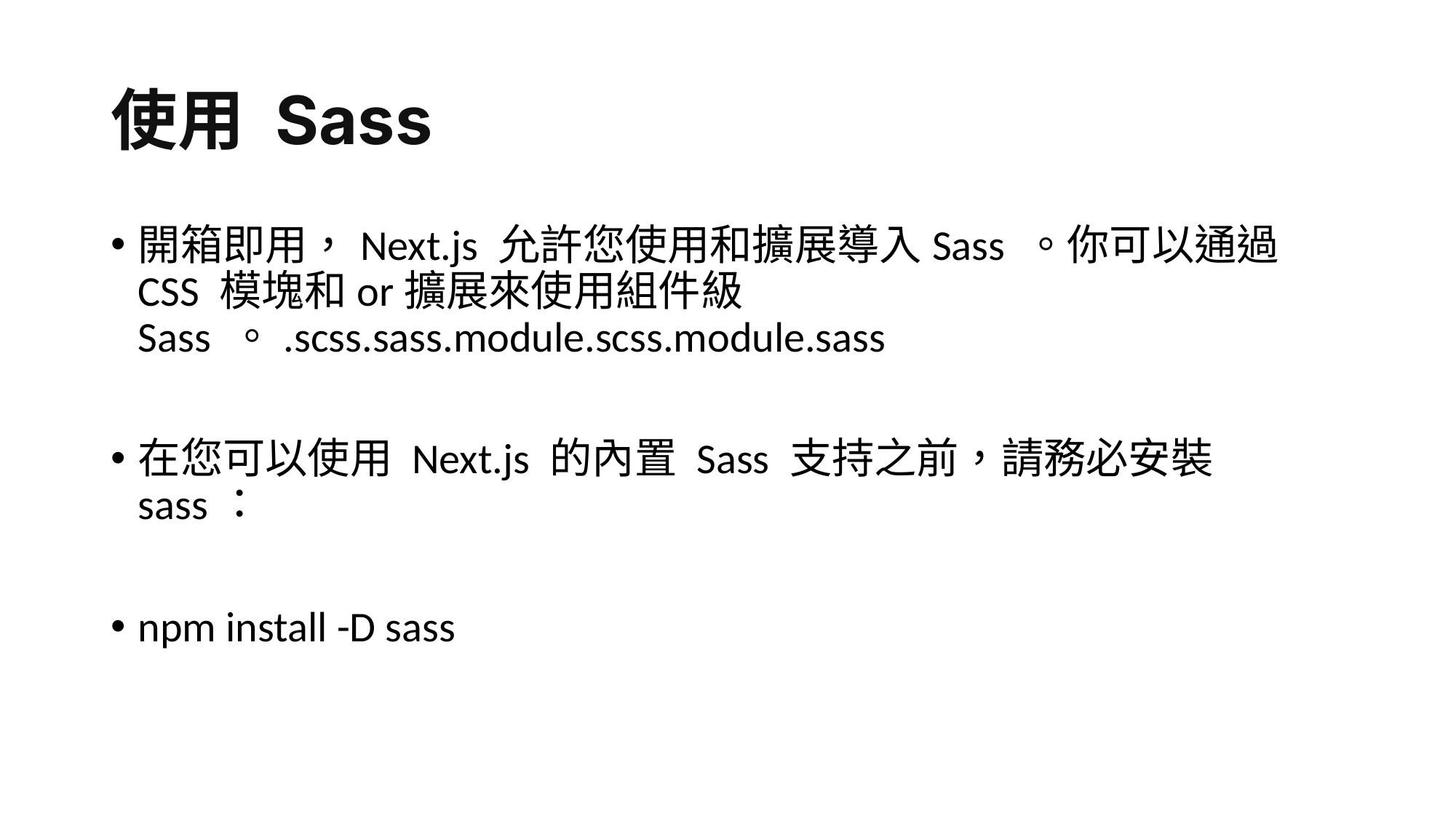

# 使用 Sass
開箱即用，Next.js 允許您使用和擴展導入Sass 。你可以通過CSS 模塊和or擴展來使用組件級 Sass 。.scss.sass.module.scss.module.sass

在您可以使用 Next.js 的內置 Sass 支持之前，請務必安裝sass：

npm install -D sass